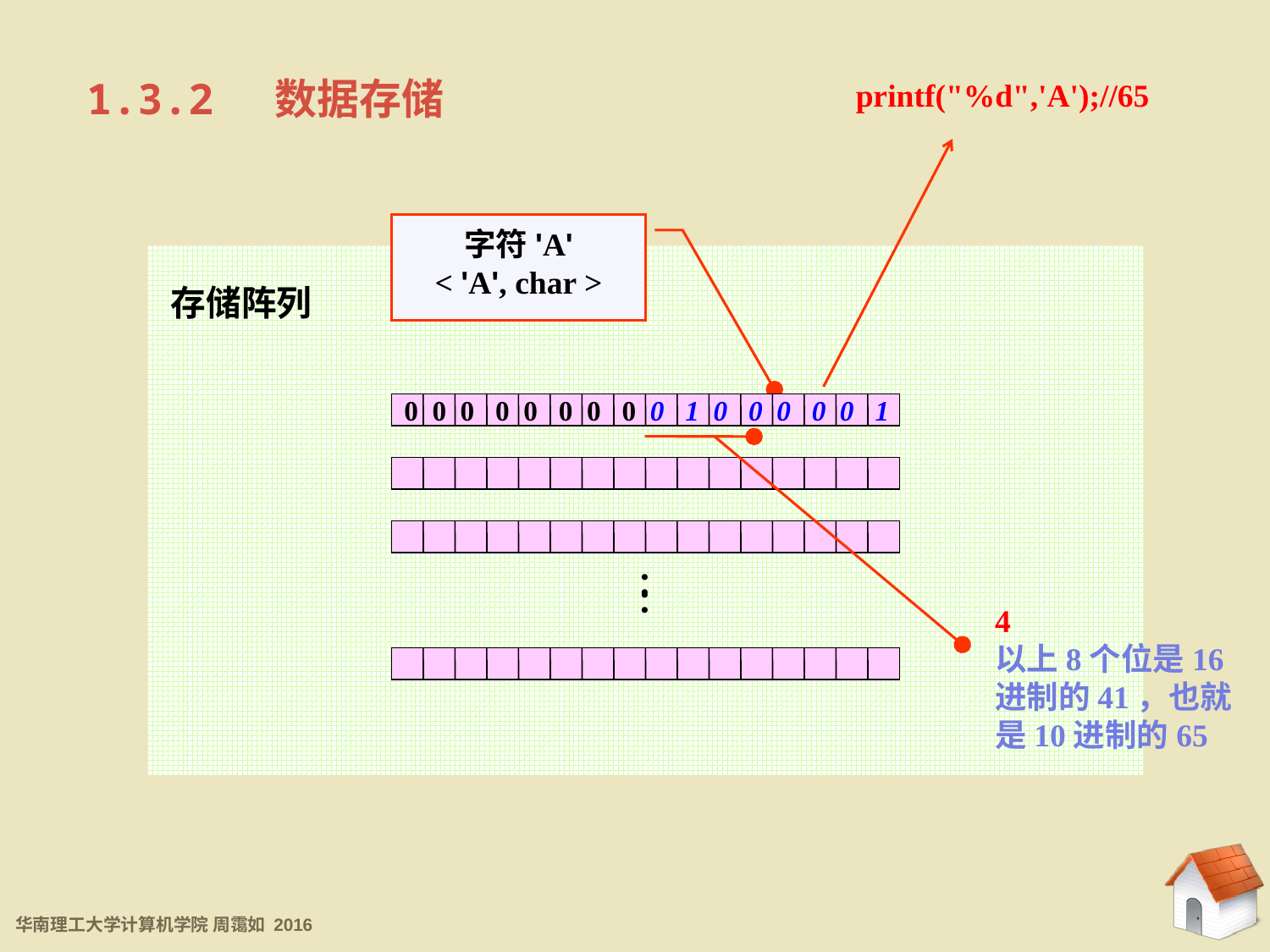

1.3.2  数据存储
printf("%d",'A');//65
字符'A'
< 'A', char >

存储阵列
0  0  0   0  0   0  0   0  0   1  0   0  0   0  0   1

：
：

4
以上8个位是16进制的41，也就是10进制的65